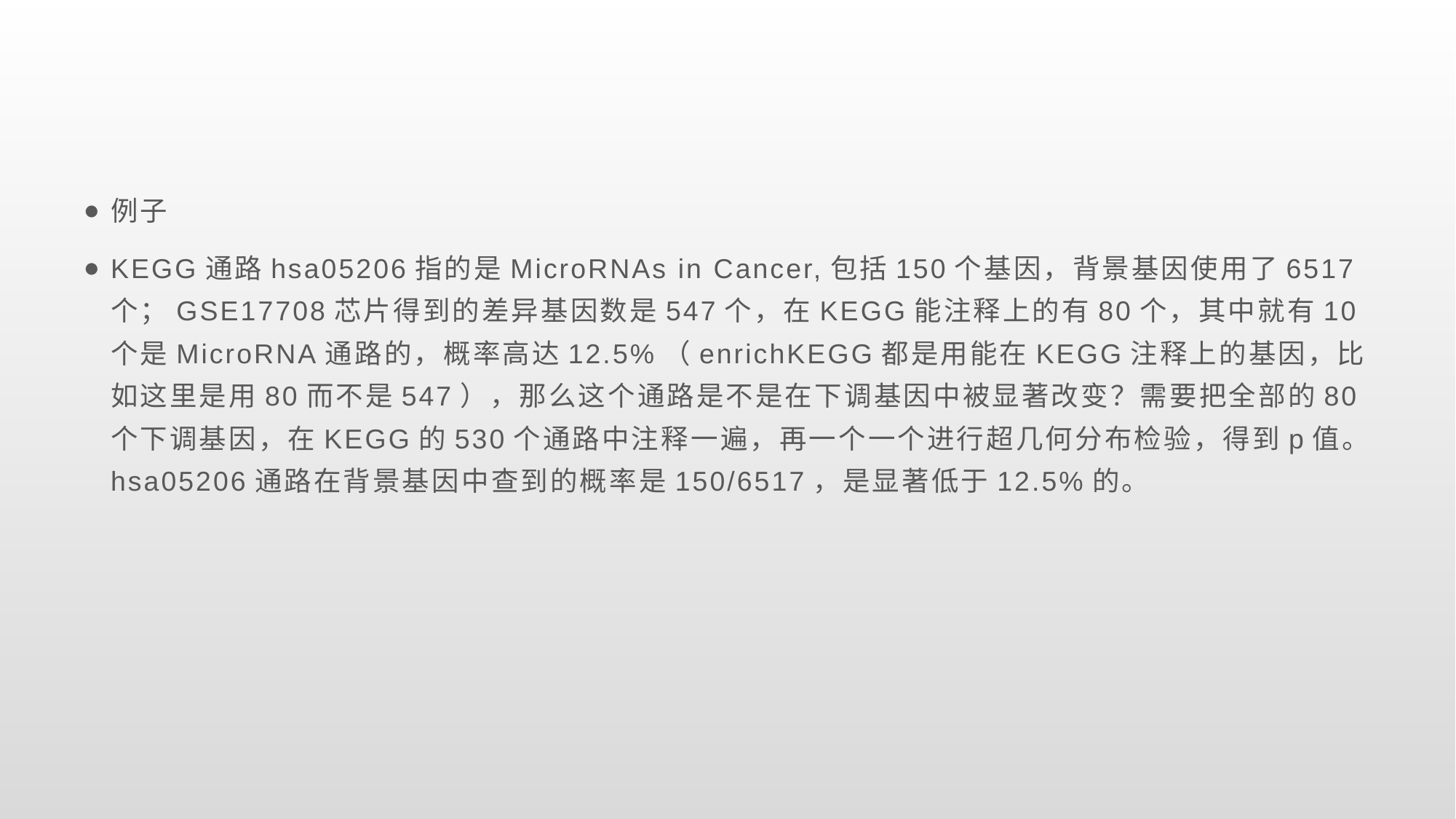

#
例子
KEGG通路hsa05206指的是MicroRNAs in Cancer,包括150个基因，背景基因使用了6517个；GSE17708芯片得到的差异基因数是547个，在KEGG能注释上的有80个，其中就有10个是MicroRNA通路的，概率高达12.5%（enrichKEGG都是用能在KEGG注释上的基因，比如这里是用80而不是547），那么这个通路是不是在下调基因中被显著改变？需要把全部的80个下调基因，在KEGG的530个通路中注释一遍，再一个一个进行超几何分布检验，得到p值。hsa05206通路在背景基因中查到的概率是150/6517，是显著低于12.5%的。